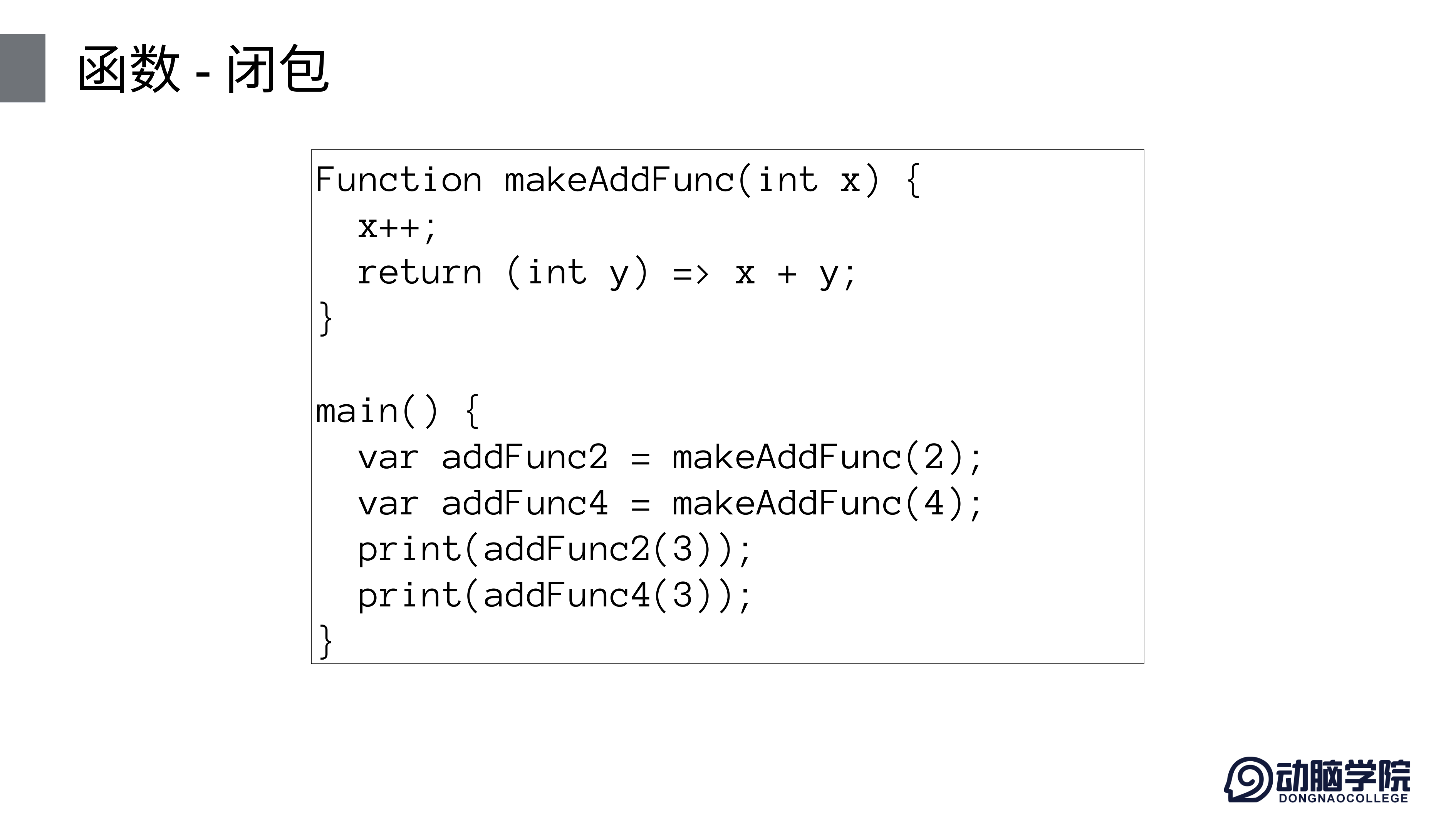

# 函数-闭包
Function makeAddFunc(int x) {
  x++;
  return (int y) => x + y;
}

main() {
  var addFunc2 = makeAddFunc(2);
  var addFunc4 = makeAddFunc(4);
  print(addFunc2(3));
  print(addFunc4(3));
}